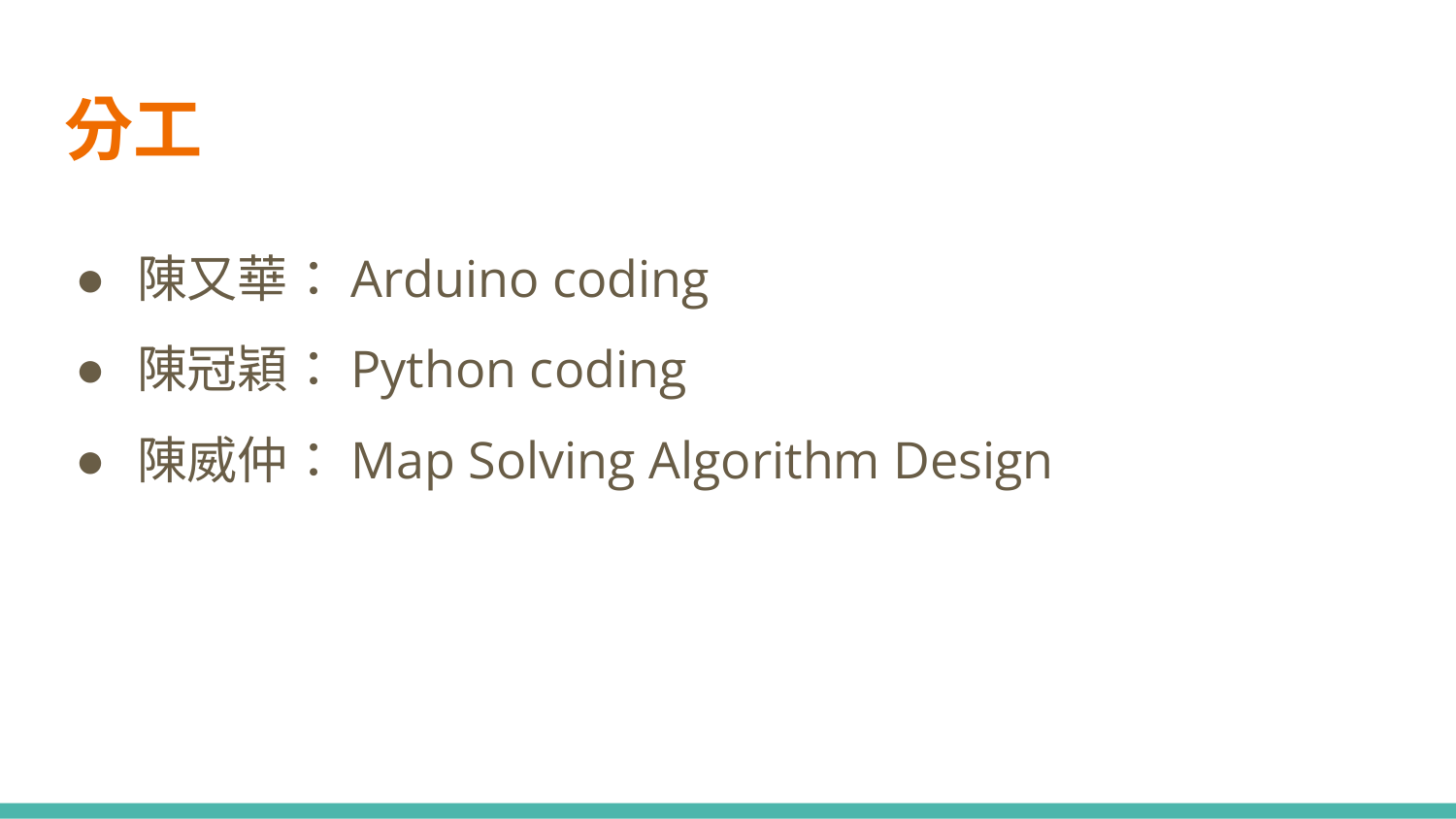

# 分工

陳又華：Arduino coding
陳冠穎：Python coding
陳威仲：Map Solving Algorithm Design